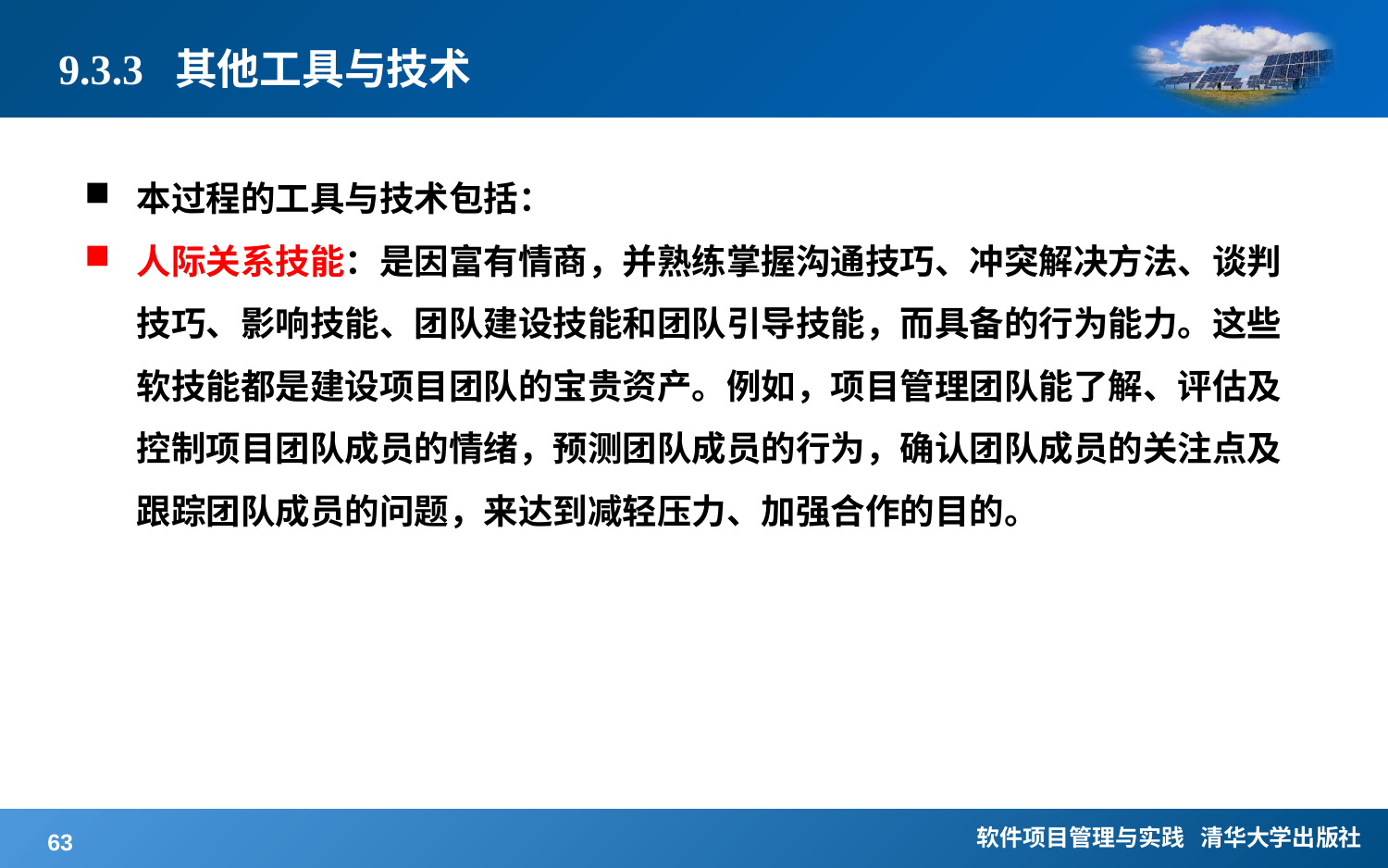

# 9.3.3  其他工具与技术
本过程的工具与技术包括：
人际关系技能：是因富有情商，并熟练掌握沟通技巧、冲突解决方法、谈判技巧、影响技能、团队建设技能和团队引导技能，而具备的行为能力。这些软技能都是建设项目团队的宝贵资产。例如，项目管理团队能了解、评估及控制项目团队成员的情绪，预测团队成员的行为，确认团队成员的关注点及跟踪团队成员的问题，来达到减轻压力、加强合作的目的。